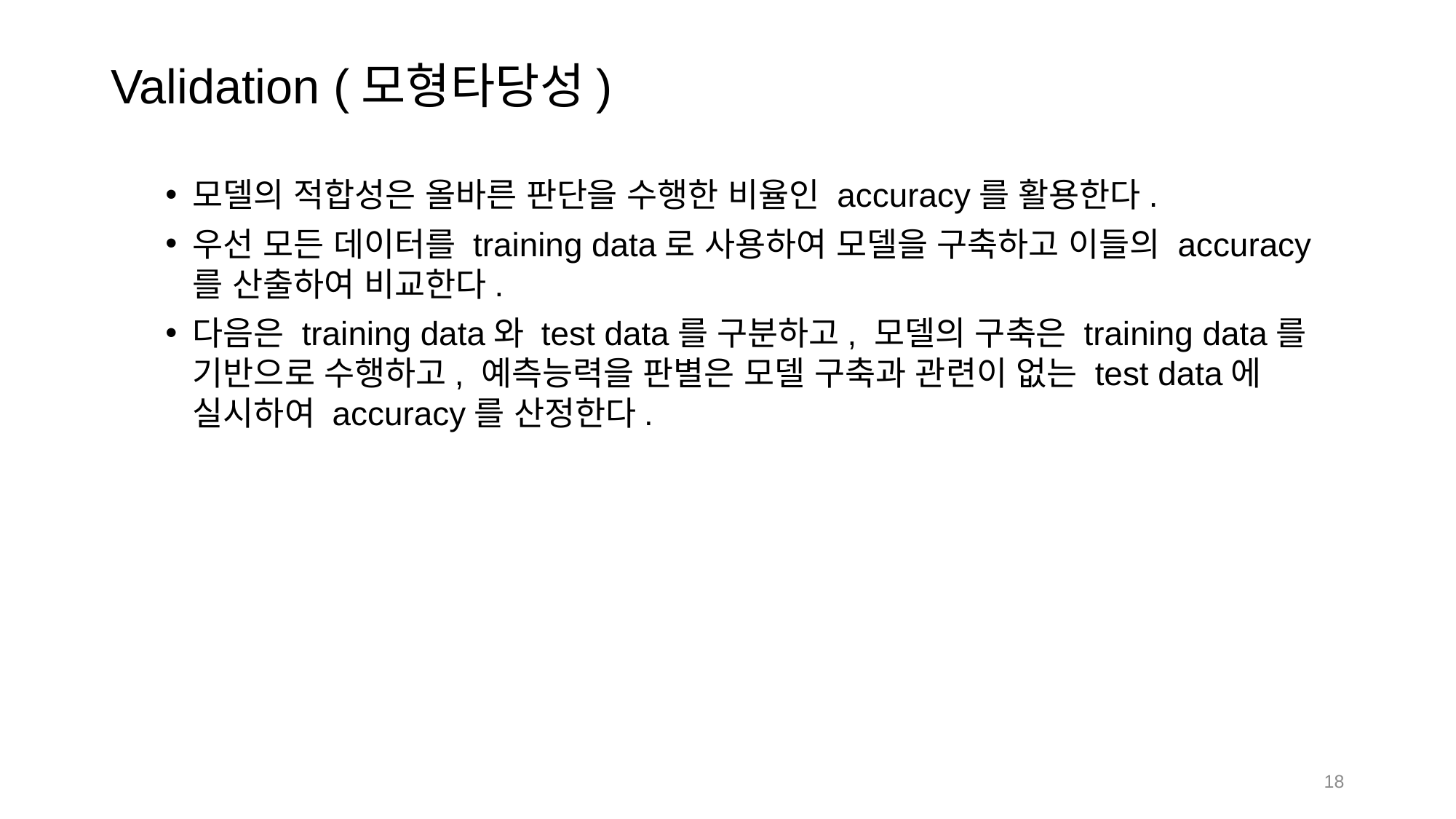

# Validation (모형타당성)
모델의 적합성은 올바른 판단을 수행한 비율인 accuracy를 활용한다.
우선 모든 데이터를 training data로 사용하여 모델을 구축하고 이들의 accuracy를 산출하여 비교한다.
다음은 training data와 test data를 구분하고, 모델의 구축은 training data를 기반으로 수행하고, 예측능력을 판별은 모델 구축과 관련이 없는 test data에 실시하여 accuracy를 산정한다.

18